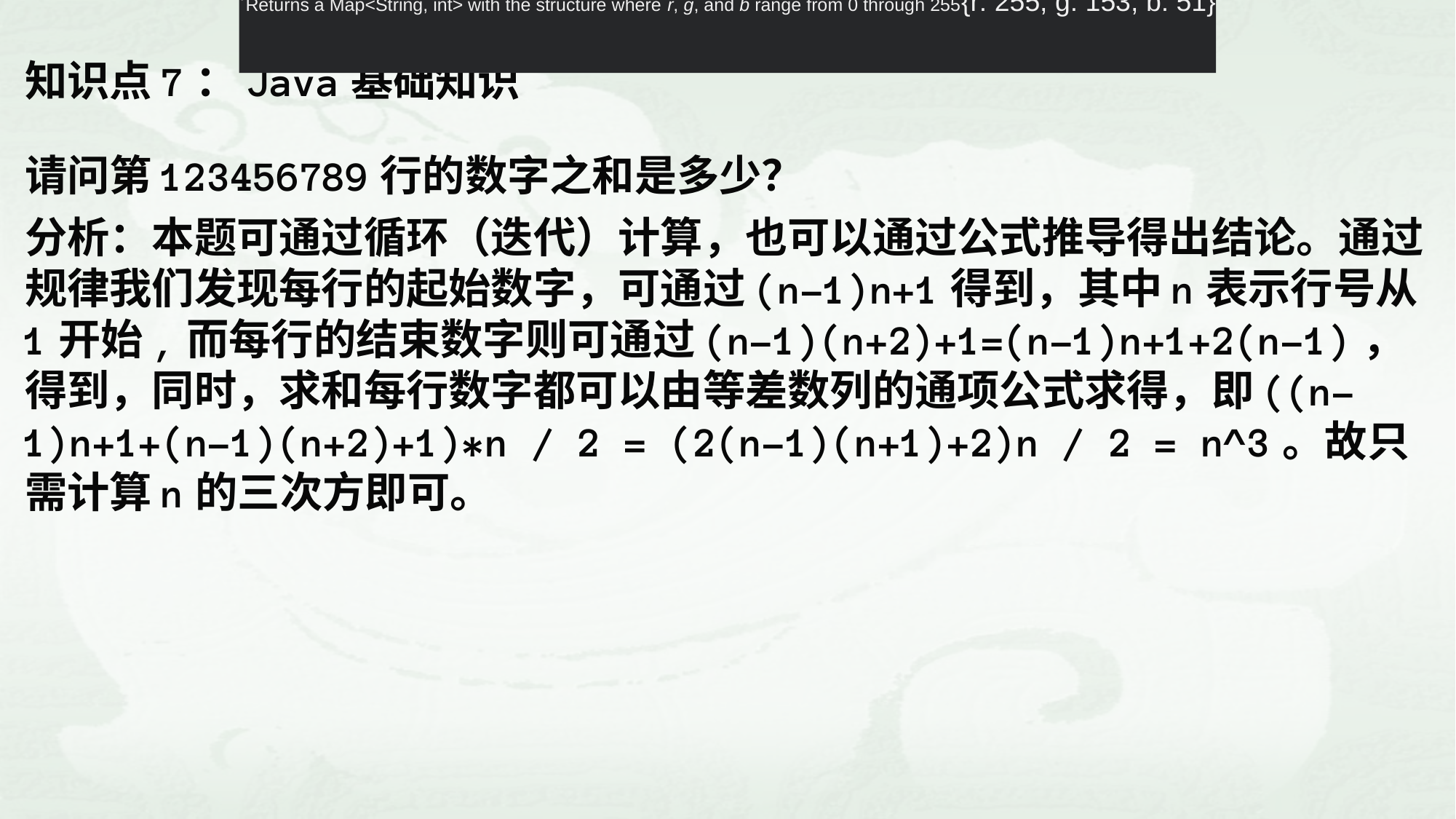

Returns a Map<String, int> with the structure where r, g, and b range from 0 through 255{r: 255, g: 153, b: 51}

知识点7：Java基础知识
请问第123456789行的数字之和是多少？
分析：本题可通过循环（迭代）计算，也可以通过公式推导得出结论。通过规律我们发现每行的起始数字，可通过(n-1)n+1得到，其中n表示行号从1开始,而每行的结束数字则可通过(n-1)(n+2)+1=(n-1)n+1+2(n-1)，得到，同时，求和每行数字都可以由等差数列的通项公式求得，即((n-1)n+1+(n-1)(n+2)+1)*n / 2 = (2(n-1)(n+1)+2)n / 2 = n^3。故只需计算n的三次方即可。